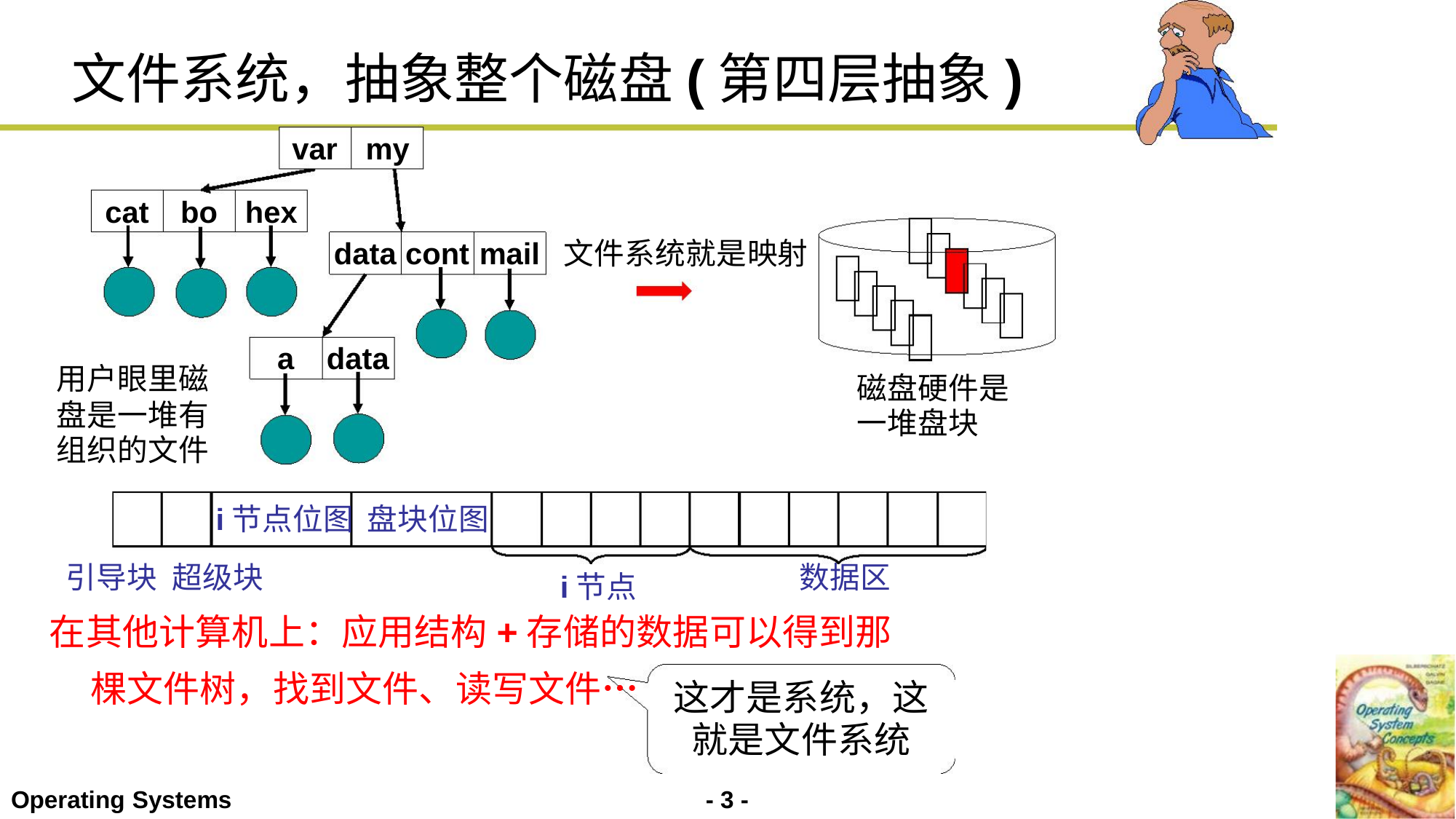

文件系统，抽象整个磁盘(第四层抽象)
var my
cat bo hex
data cont mail 文件系统就是映射
a data
用户眼里磁
磁盘硬件是
盘是一堆有
组织的文件
一堆盘块

i节点位图 盘块位图
引导块 超级块
数据区
i节点
在其他计算机上：应用结构+存储的数据可以得到那

棵文件树，找到文件、读写文件…
这才是系统，这
就是文件系统
- 3 -
Operating Systems